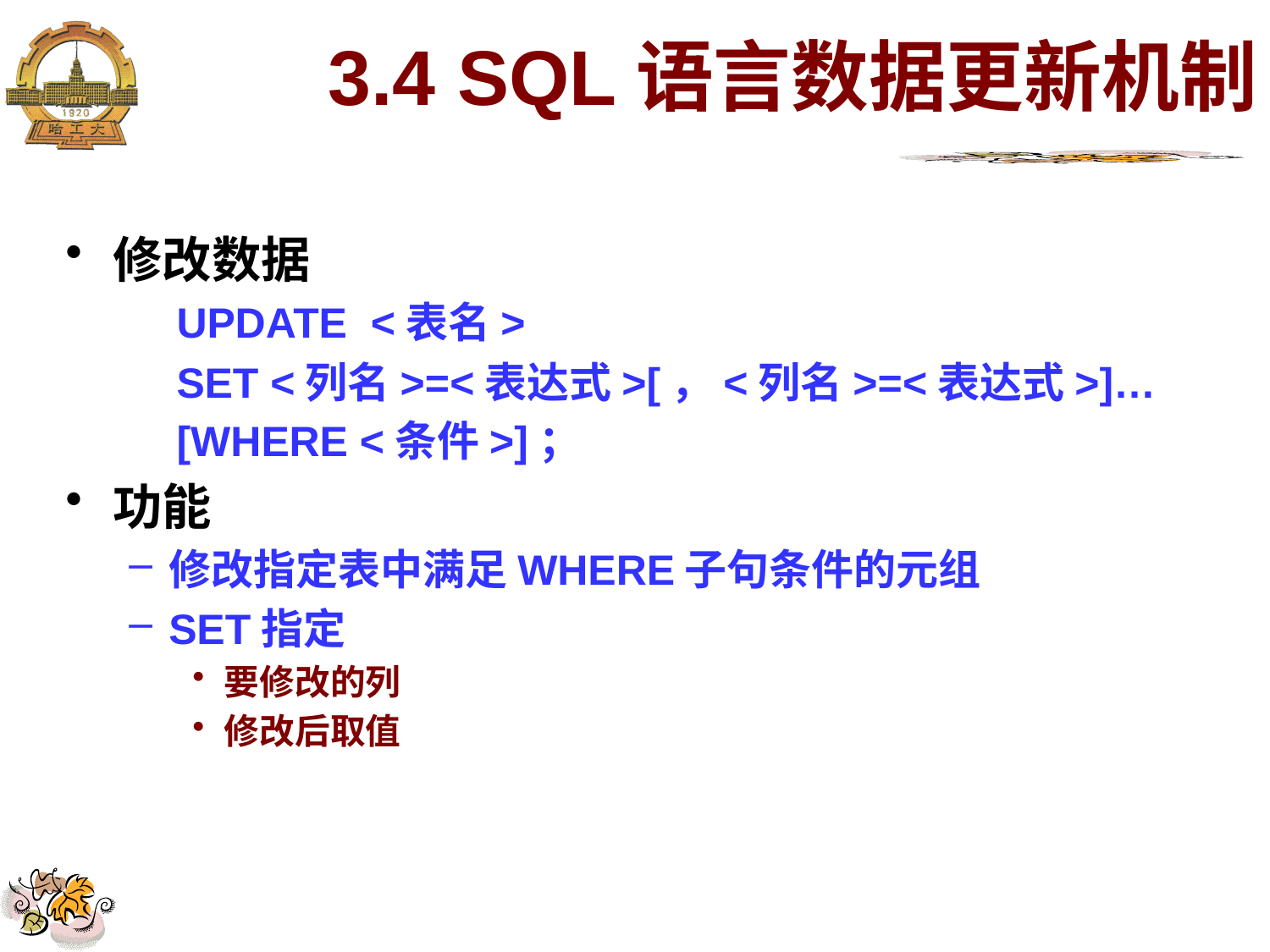

# 3.4 SQL语言数据更新机制
修改数据
    UPDATE  <表名>
    SET <列名>=<表达式>[，<列名>=<表达式>]…
    [WHERE <条件>]；
功能
修改指定表中满足WHERE子句条件的元组
SET指定
要修改的列
修改后取值